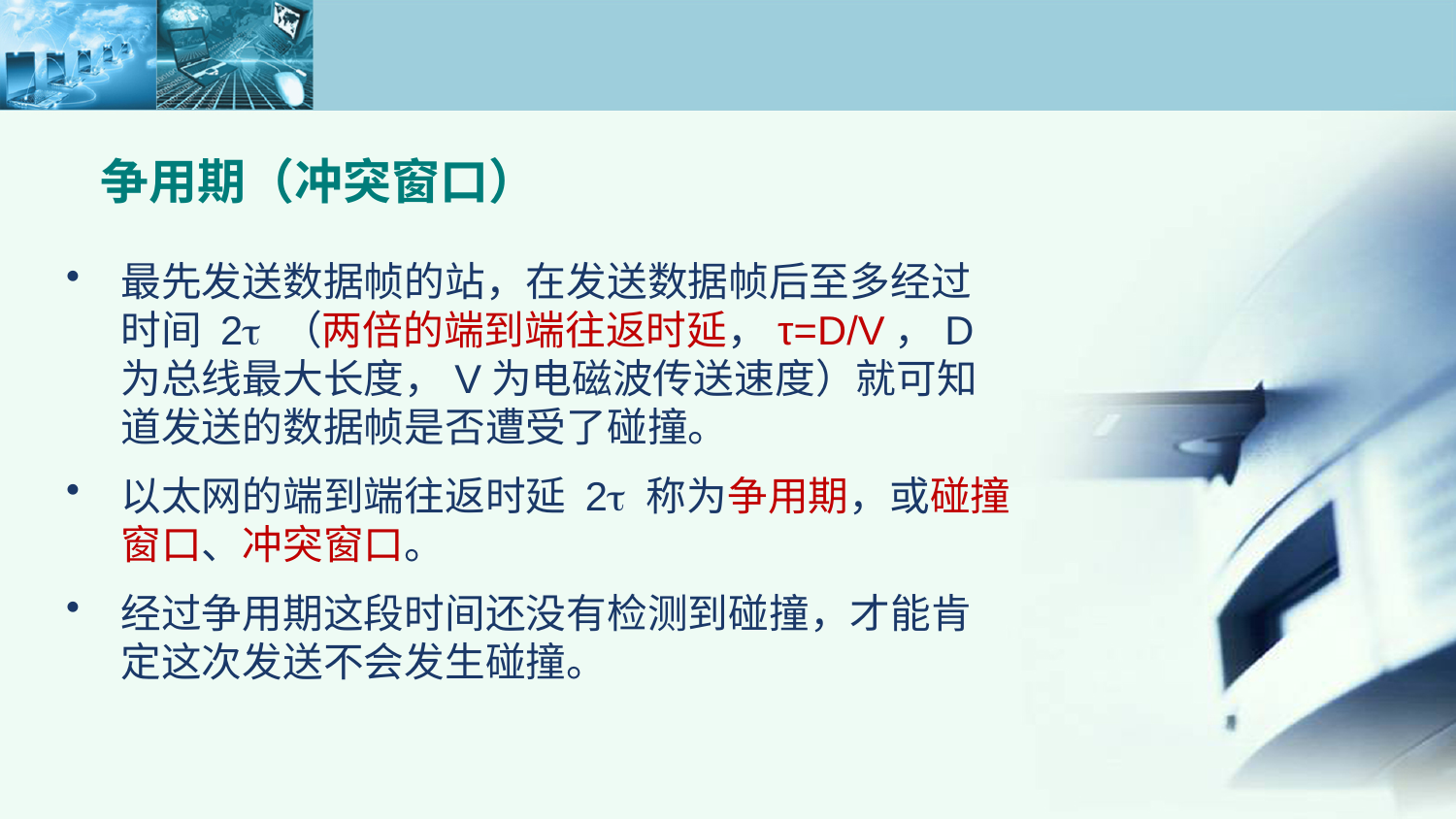

# 争用期（冲突窗口）
最先发送数据帧的站，在发送数据帧后至多经过时间 2τ （两倍的端到端往返时延，τ=D/V，D为总线最大长度，V为电磁波传送速度）就可知道发送的数据帧是否遭受了碰撞。
以太网的端到端往返时延 2τ 称为争用期，或碰撞窗口、冲突窗口。
经过争用期这段时间还没有检测到碰撞，才能肯定这次发送不会发生碰撞。